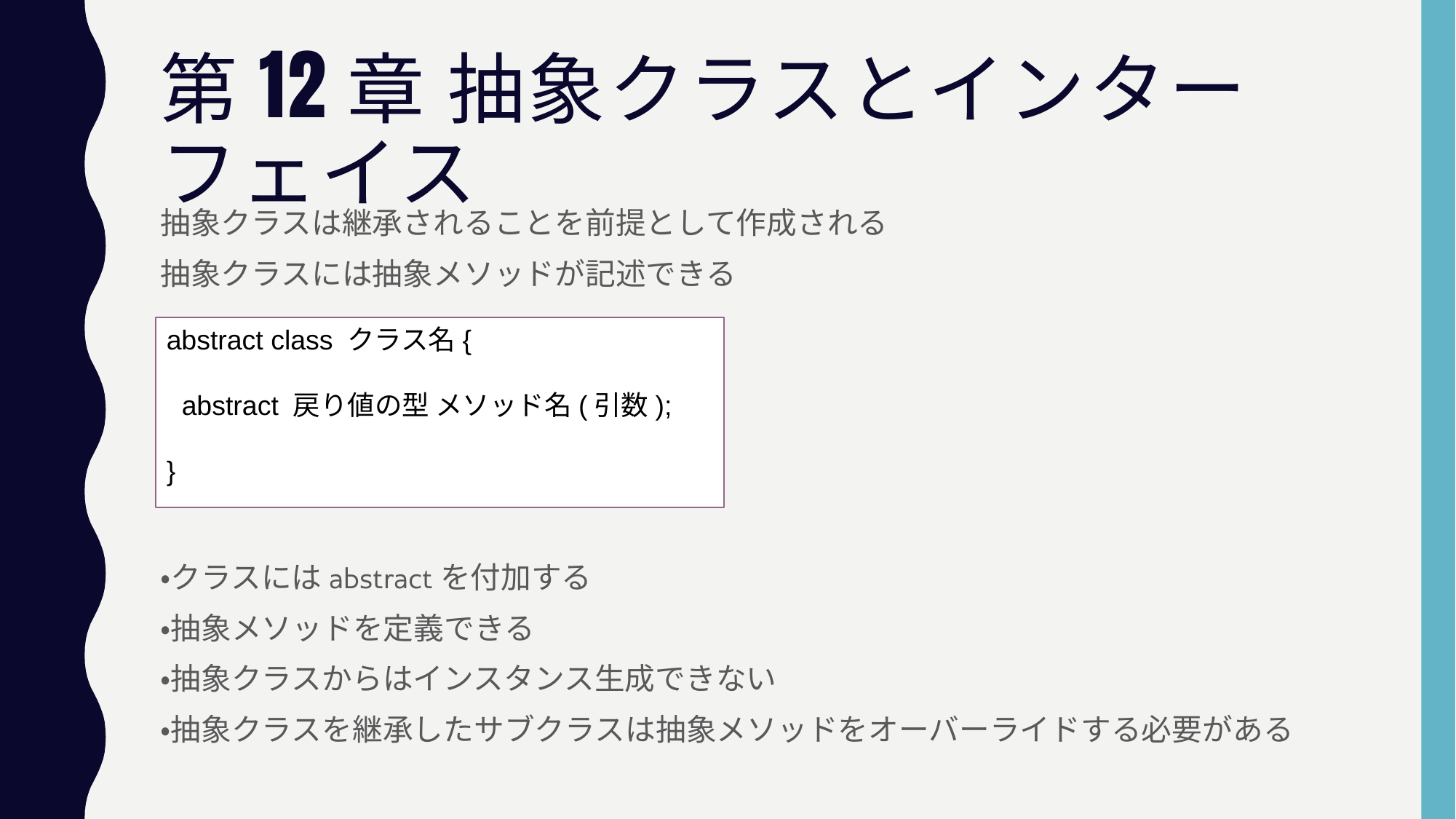

# 第12章 抽象クラスとインターフェイス
抽象クラスは継承されることを前提として作成される
抽象クラスには抽象メソッドが記述できる

・クラスにはabstractを付加する
・抽象メソッドを定義できる
・抽象クラスからはインスタンス生成できない
・抽象クラスを継承したサブクラスは抽象メソッドをオーバーライドする必要がある
abstract class クラス名{

  abstract 戻り値の型 メソッド名(引数);

}